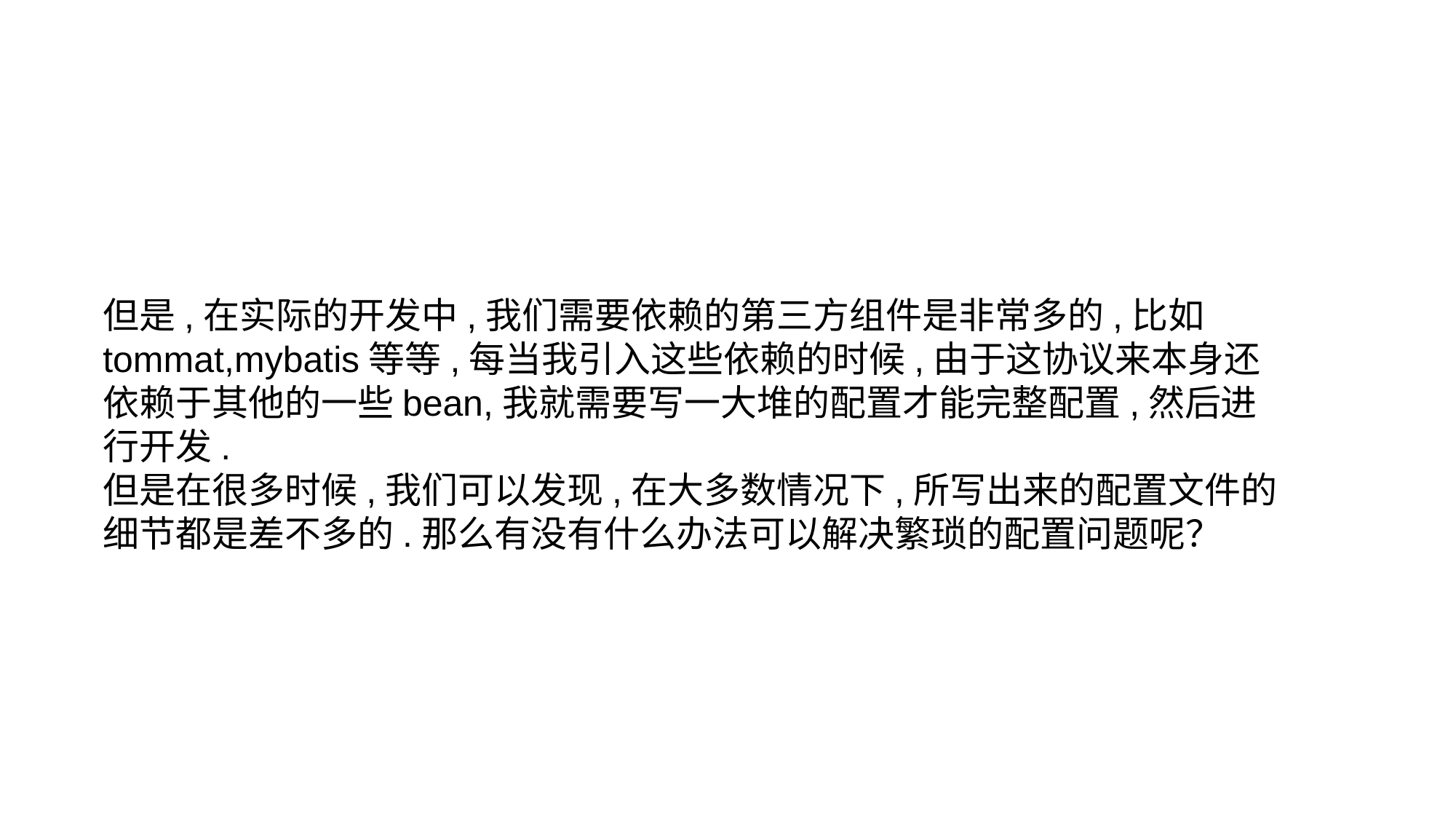

但是,在实际的开发中,我们需要依赖的第三方组件是非常多的,比如tommat,mybatis等等,每当我引入这些依赖的时候,由于这协议来本身还依赖于其他的一些bean,我就需要写一大堆的配置才能完整配置,然后进行开发.
但是在很多时候,我们可以发现,在大多数情况下,所写出来的配置文件的细节都是差不多的.那么有没有什么办法可以解决繁琐的配置问题呢？